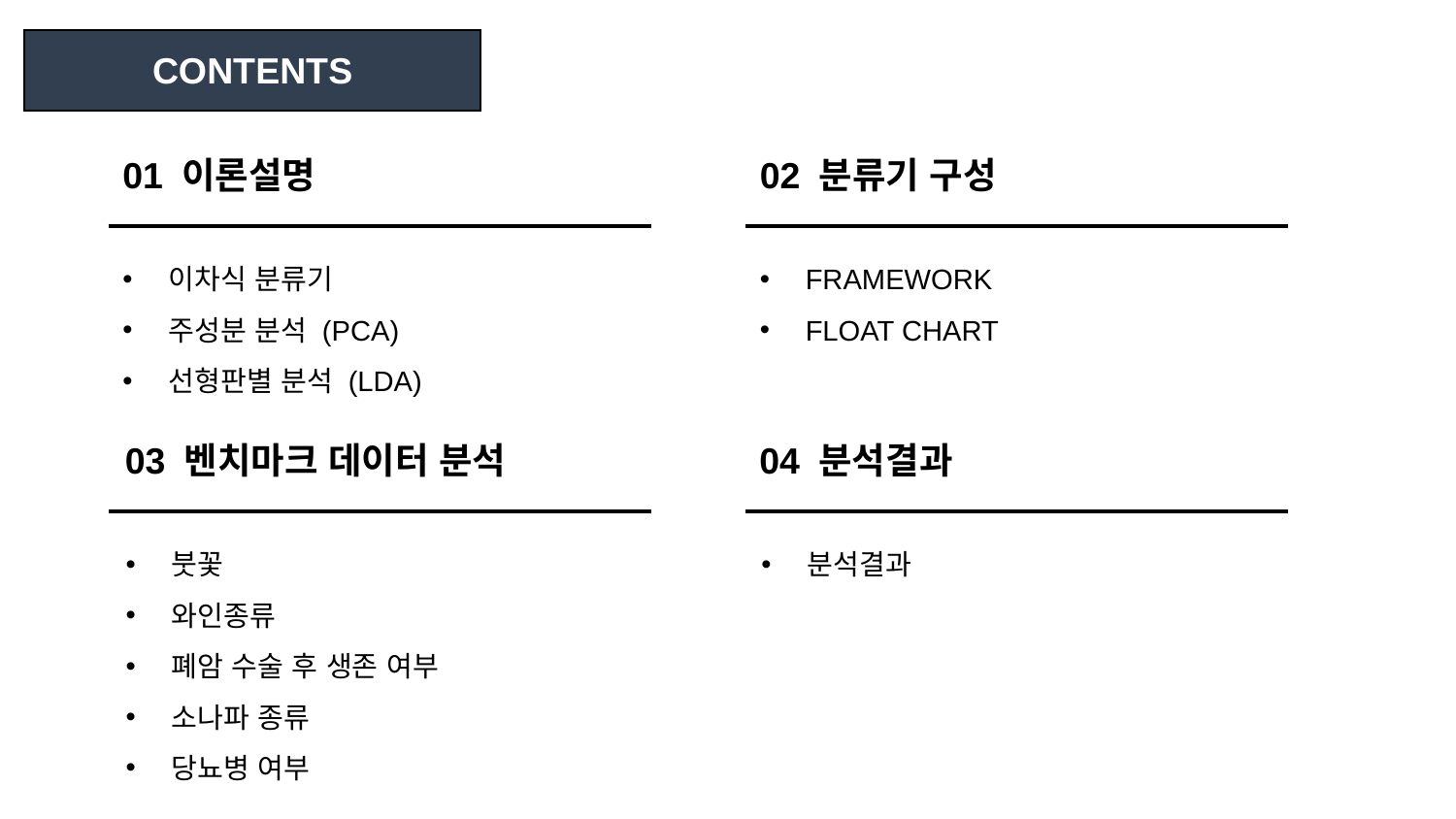

CONTENTS
01 이론설명
02 분류기 구성
이차식 분류기
주성분 분석 (PCA)
선형판별 분석 (LDA)
FRAMEWORK
FLOAT CHART
03 벤치마크 데이터 분석
04 분석결과
붓꽃
와인종류
폐암 수술 후 생존 여부
소나파 종류
당뇨병 여부
분석결과